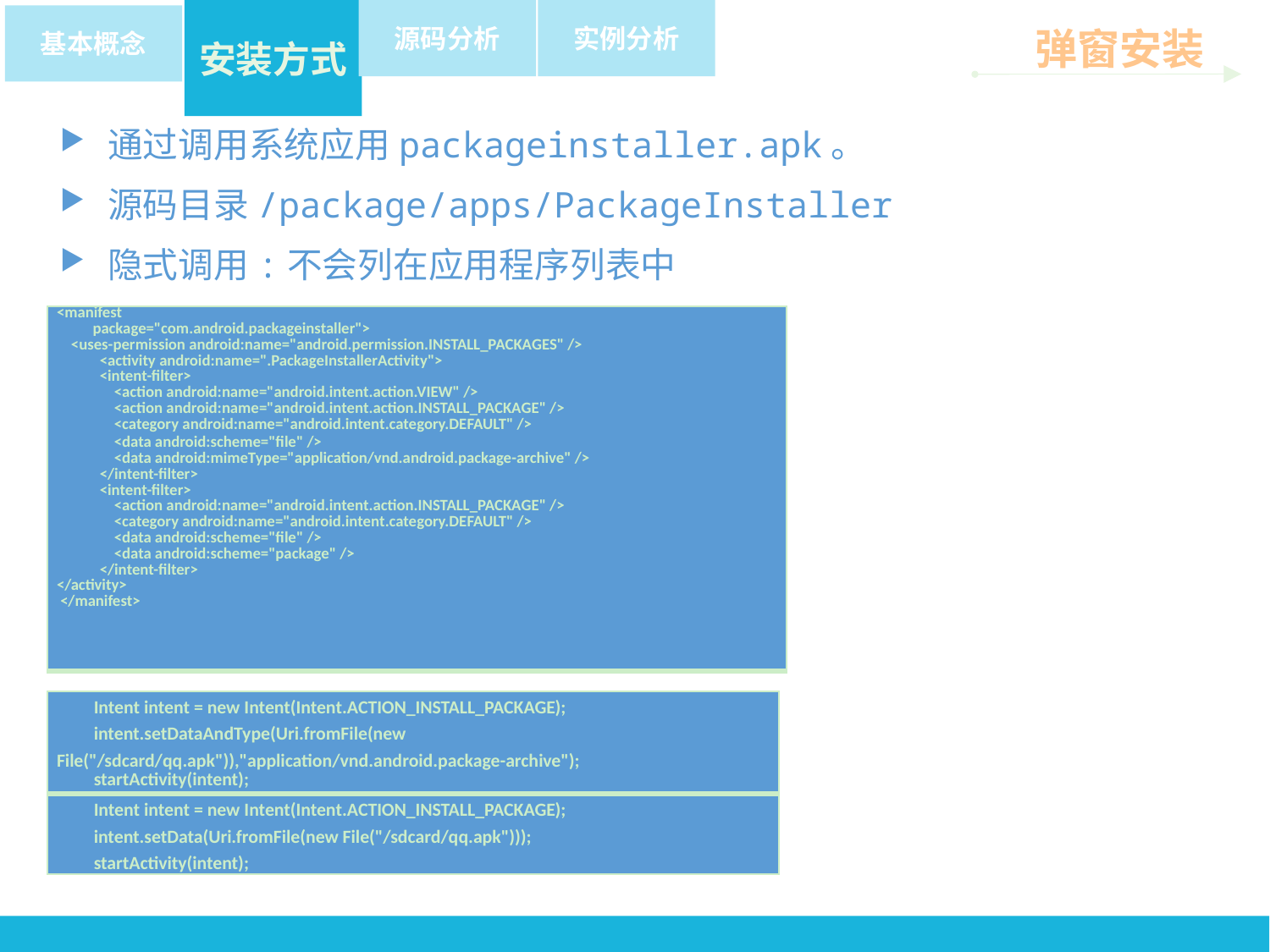

安装方式
源码分析
实例分析
基本概念
弹窗安装

通过调用系统应用packageinstaller.apk。
源码目录/package/apps/PackageInstaller
隐式调用:不会列在应用程序列表中
| <manifest package="com.android.packageinstaller"> <uses-permission android:name="android.permission.INSTALL\_PACKAGES" /> <activity android:name=".PackageInstallerActivity"> <intent-filter> <action android:name="android.intent.action.VIEW" /> <action android:name="android.intent.action.INSTALL\_PACKAGE" /> <category android:name="android.intent.category.DEFAULT" /> <data android:scheme="file" />  <data android:mimeType="application/vnd.android.package-archive" /> </intent-filter> <intent-filter> <action android:name="android.intent.action.INSTALL\_PACKAGE" /> <category android:name="android.intent.category.DEFAULT" /> <data android:scheme="file" /> <data android:scheme="package" /> </intent-filter> </activity> </manifest> |
| --- |
| Intent intent = new Intent(Intent.ACTION\_INSTALL\_PACKAGE); intent.setDataAndType(Uri.fromFile(new File("/sdcard/qq.apk")),"application/vnd.android.package-archive"); startActivity(intent); |
| --- |
| Intent intent = new Intent(Intent.ACTION\_INSTALL\_PACKAGE); intent.setData(Uri.fromFile(new File("/sdcard/qq.apk"))); startActivity(intent); |